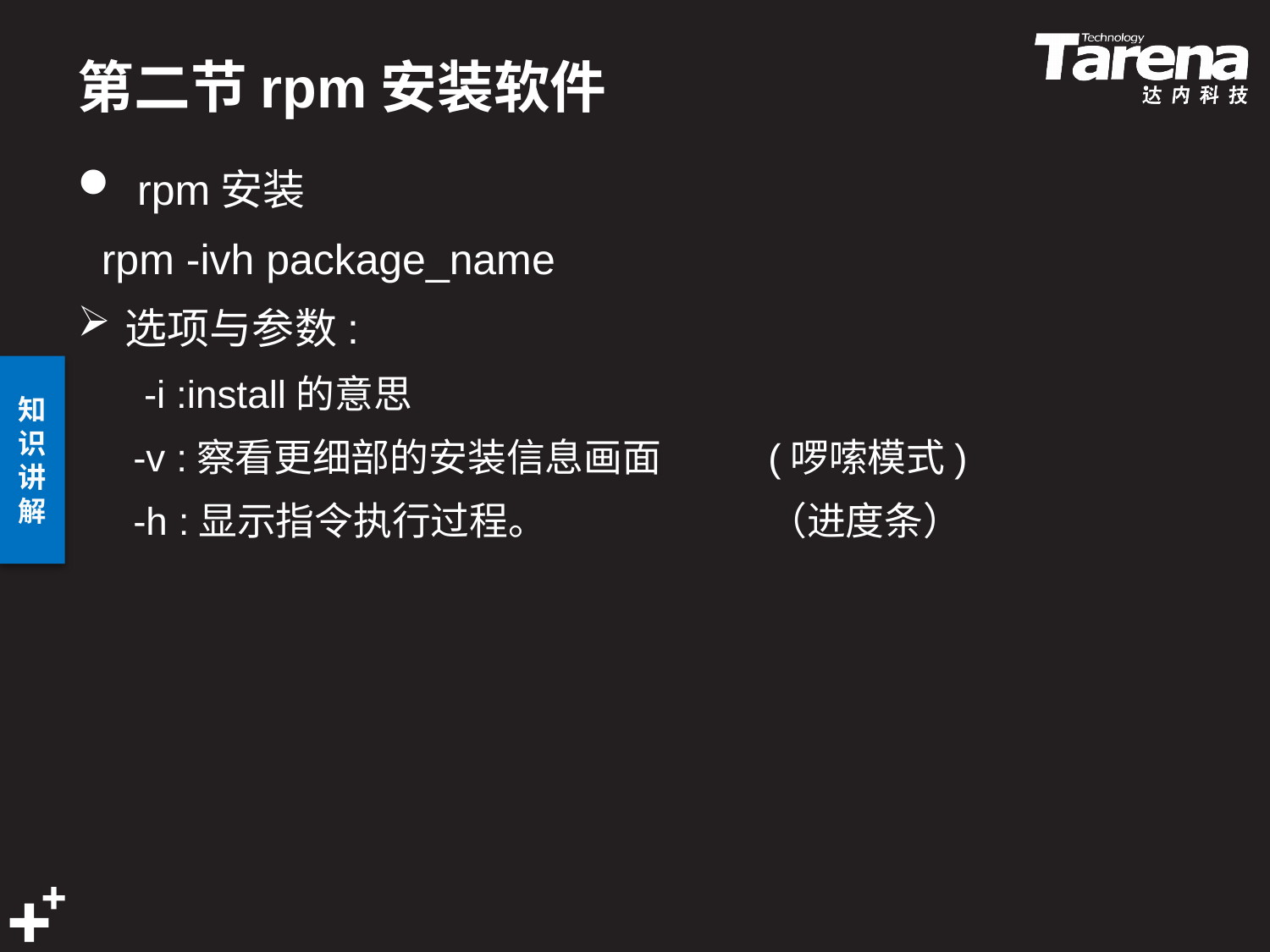

# 第二节rpm安装软件
 rpm安装
  rpm -ivh package_name
选项与参数:
 -i :install的意思
-v :察看更细部的安装信息画面 	(啰嗦模式)
-h :显示指令执行过程。		（进度条）